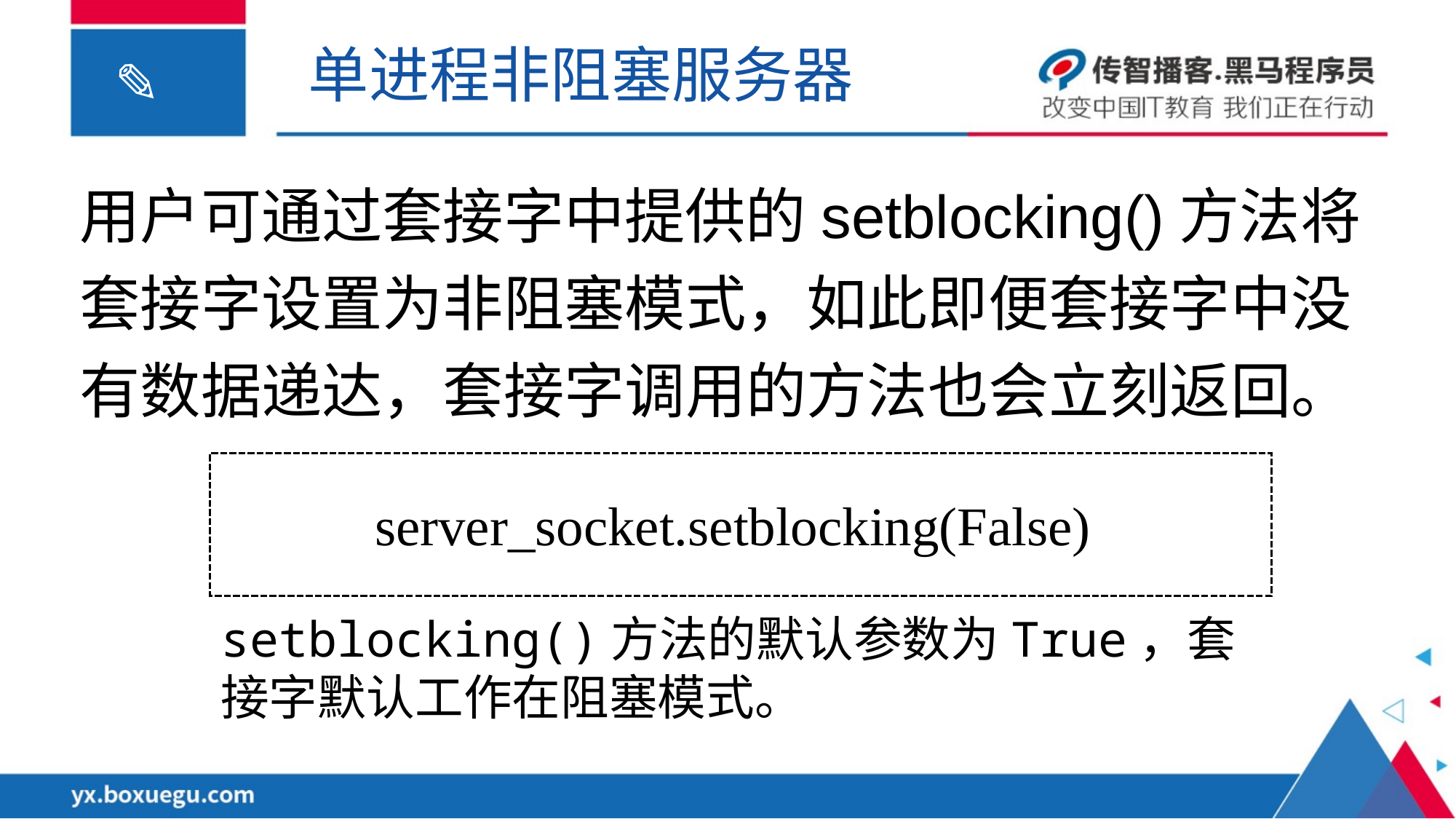

单进程非阻塞服务器
用户可通过套接字中提供的setblocking()方法将套接字设置为非阻塞模式，如此即便套接字中没有数据递达，套接字调用的方法也会立刻返回。

server_socket.setblocking(False)
setblocking()方法的默认参数为True，套接字默认工作在阻塞模式。